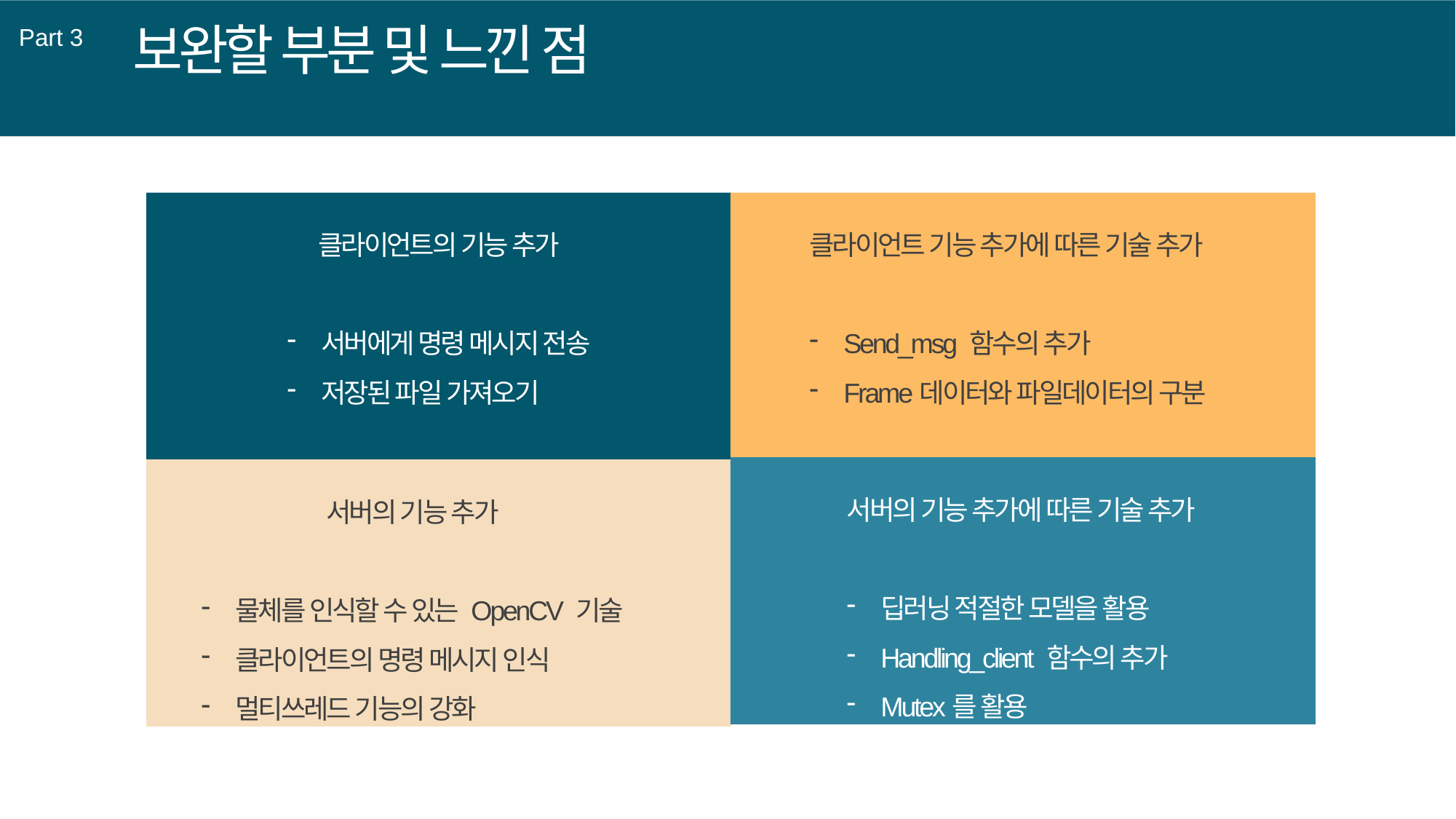

보완할 부분 및 느낀 점
Part 3

클라이언트의 기능 추가

서버에게 명령 메시지 전송
저장된 파일 가져오기
클라이언트 기능 추가에 따른 기술 추가

Send_msg 함수의 추가
Frame데이터와 파일데이터의 구분

서버의 기능 추가에 따른 기술 추가

딥러닝 적절한 모델을 활용
Handling_client 함수의 추가
Mutex를 활용
서버의 기능 추가

물체를 인식할 수 있는 OpenCV 기술
클라이언트의 명령 메시지 인식
멀티쓰레드 기능의 강화